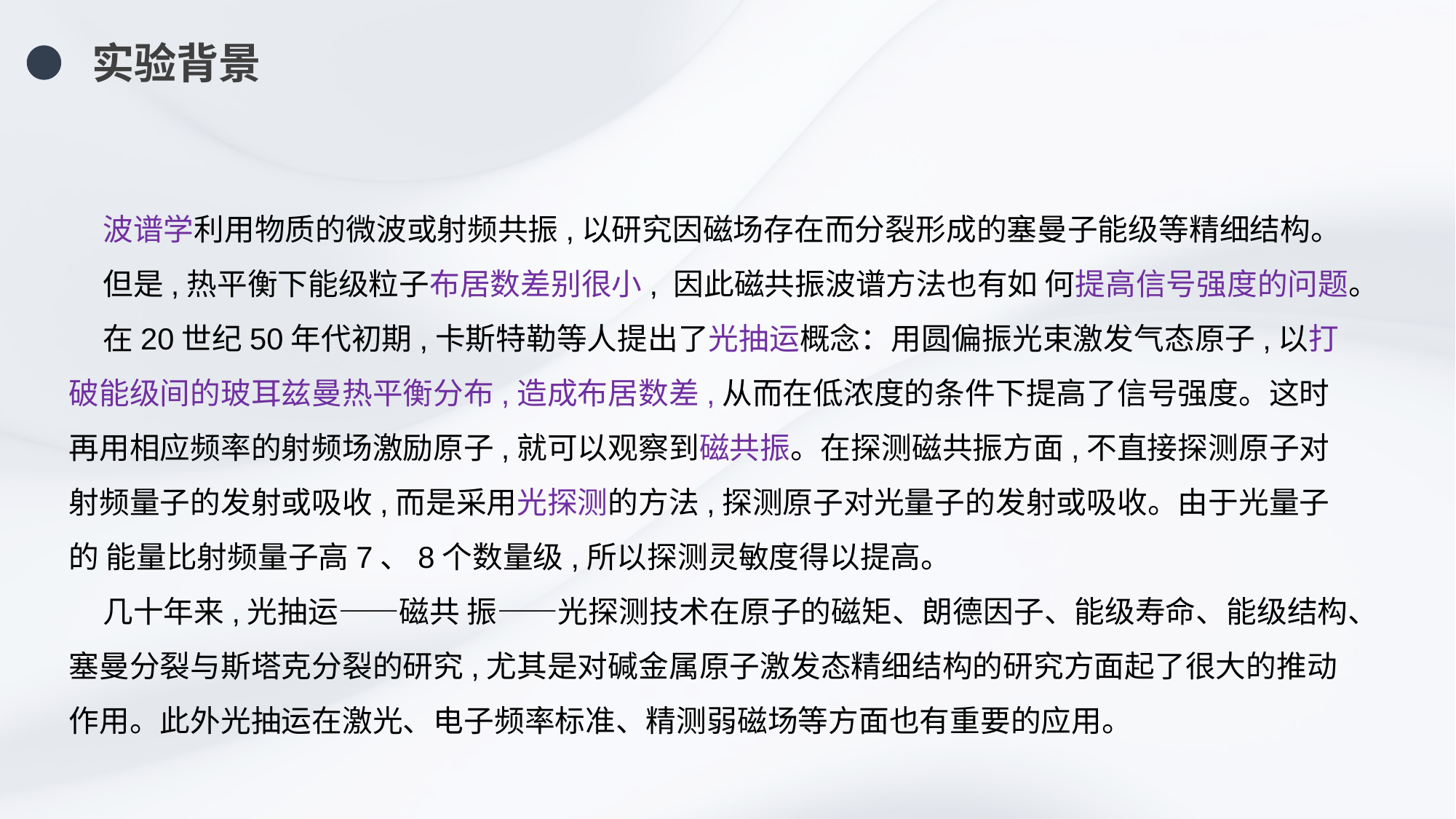

实验背景
    波谱学利用物质的微波或射频共振,以研究因磁场存在而分裂形成的塞曼子能级等精细结构。
    但是,热平衡下能级粒子布居数差别很小, 因此磁共振波谱方法也有如 何提高信号强度的问题。
    在20世纪50年代初期,卡斯特勒等人提出了光抽运概念：用圆偏振光束激发气态原子,以打破能级间的玻耳兹曼热平衡分布,造成布居数差,从而在低浓度的条件下提高了信号强度。这时再用相应频率的射频场激励原子,就可以观察到磁共振。在探测磁共振方面,不直接探测原子对射频量子的发射或吸收,而是采用光探测的方法,探测原子对光量子的发射或吸收。由于光量子的 能量比射频量子高7、8个数量级,所以探测灵敏度得以提高。
    几十年来,光抽运——磁共 振——光探测技术在原子的磁矩、朗德因子、能级寿命、能级结构、塞曼分裂与斯塔克分裂的研究,尤其是对碱金属原子激发态精细结构的研究方面起了很大的推动作用。此外光抽运在激光、电子频率标准、精测弱磁场等方面也有重要的应用。